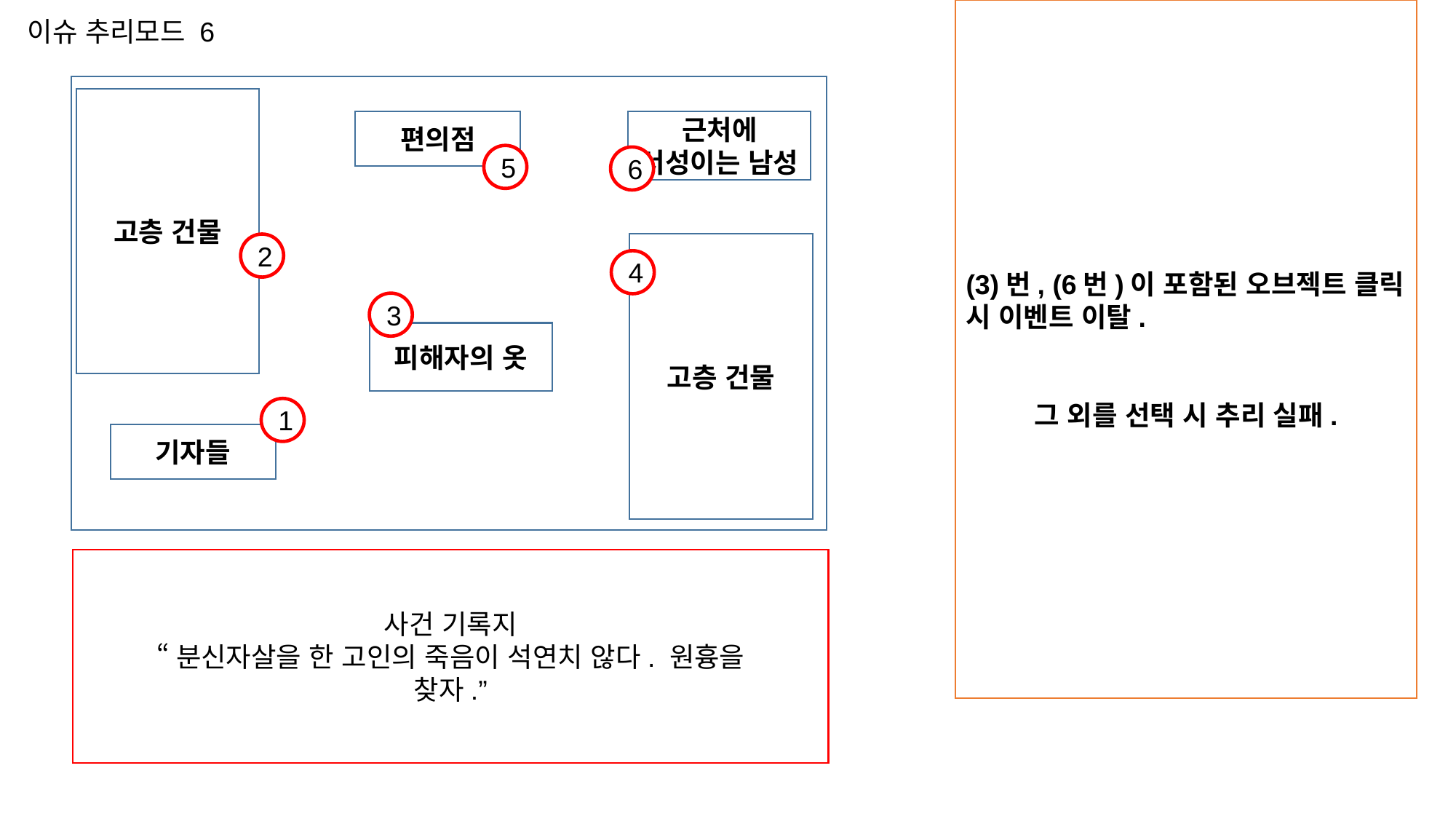

(3)번, (6번)이 포함된 오브젝트 클릭 시 이벤트 이탈.

그 외를 선택 시 추리 실패.
이슈 추리모드 6

고층 건물
편의점
근처에 서성이는 남성
5
6
2
고층 건물
4
3
피해자의 옷
1
기자들
사건 기록지
“분신자살을 한 고인의 죽음이 석연치 않다. 원흉을
찾자.”